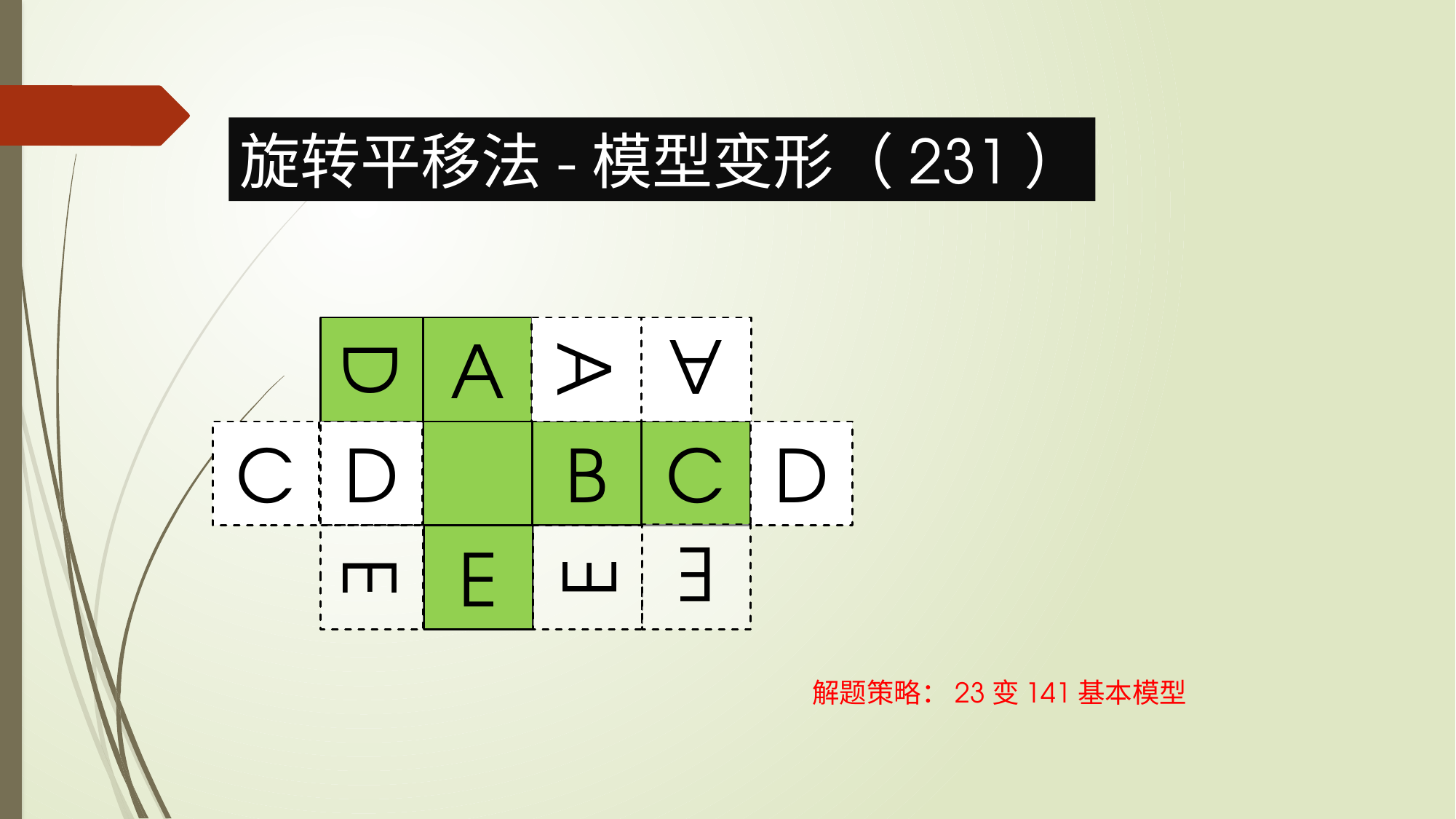

旋转平移法-模型变形（231）
A
D
A
A
C
D

B
C
D
E
E
E
E
解题策略：23变141基本模型